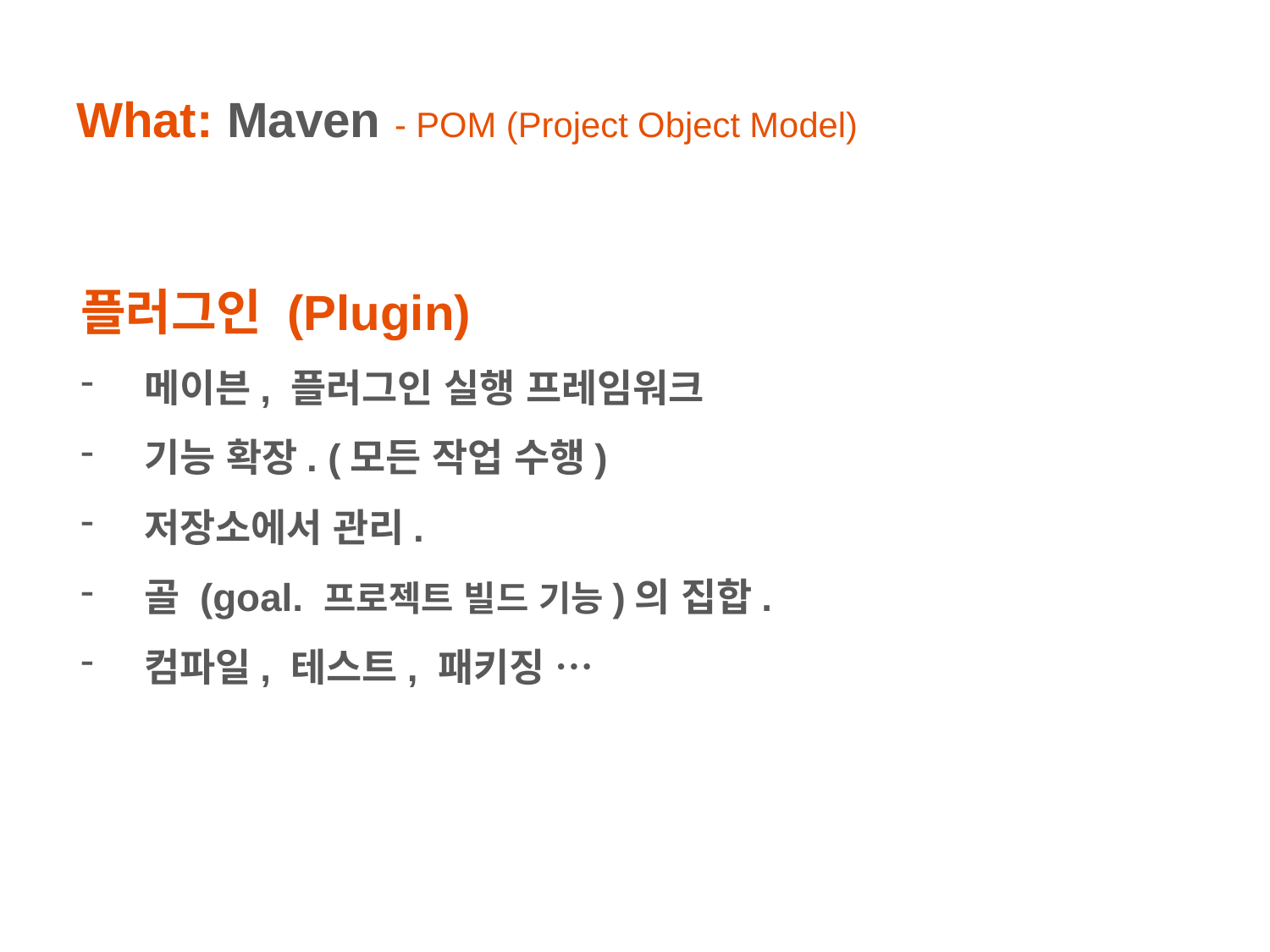

# What: Maven - POM (Project Object Model)
플러그인 (Plugin)
메이븐, 플러그인 실행 프레임워크
기능 확장. (모든 작업 수행)
저장소에서 관리.
골 (goal. 프로젝트 빌드 기능)의 집합.
컴파일, 테스트, 패키징 …